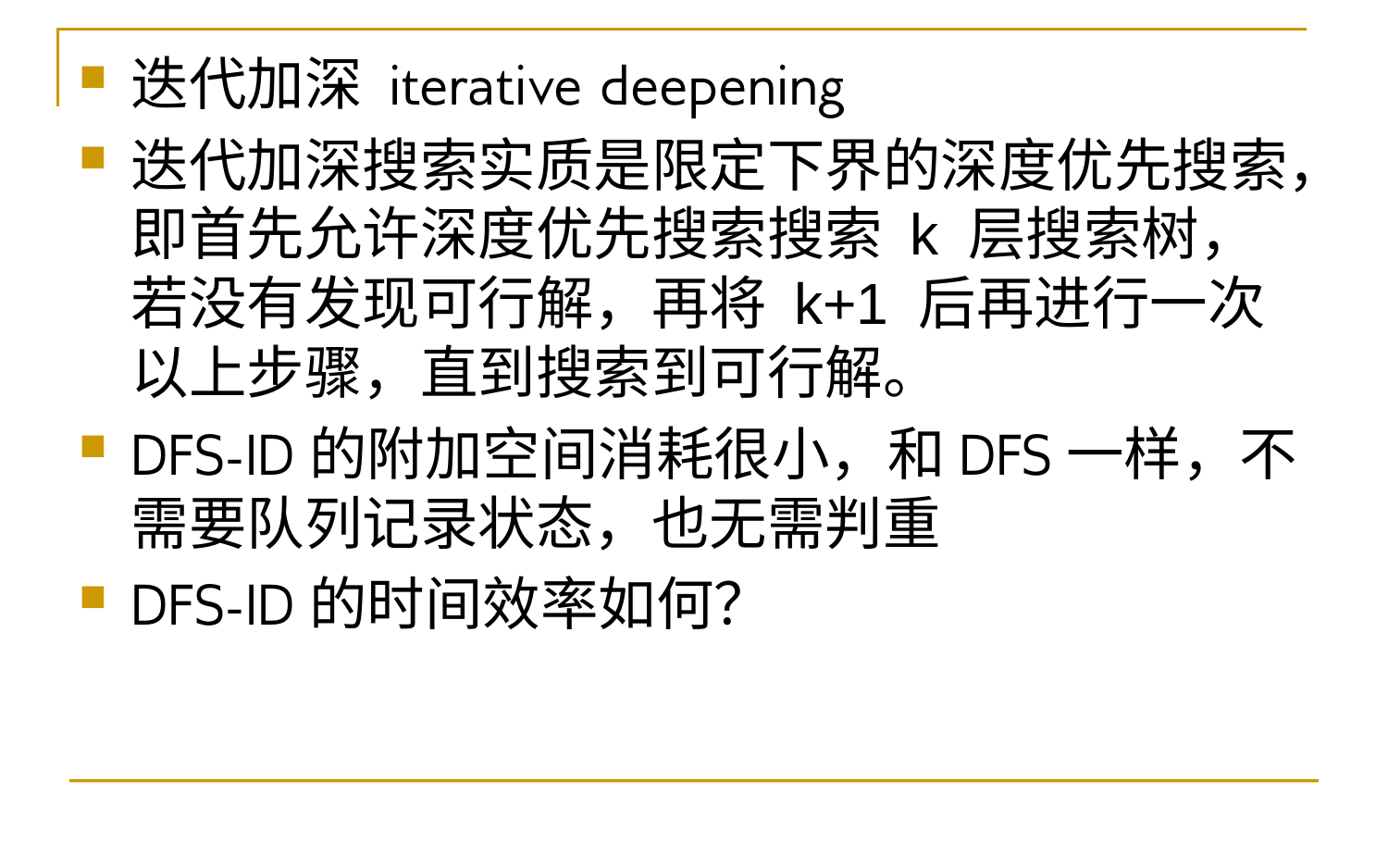

迭代加深 iterative deepening
迭代加深搜索实质是限定下界的深度优先搜索，即首先允许深度优先搜索搜索 k 层搜索树，若没有发现可行解，再将 k+1 后再进行一次以上步骤，直到搜索到可行解。
DFS-ID的附加空间消耗很小，和DFS一样，不需要队列记录状态，也无需判重
DFS-ID的时间效率如何？